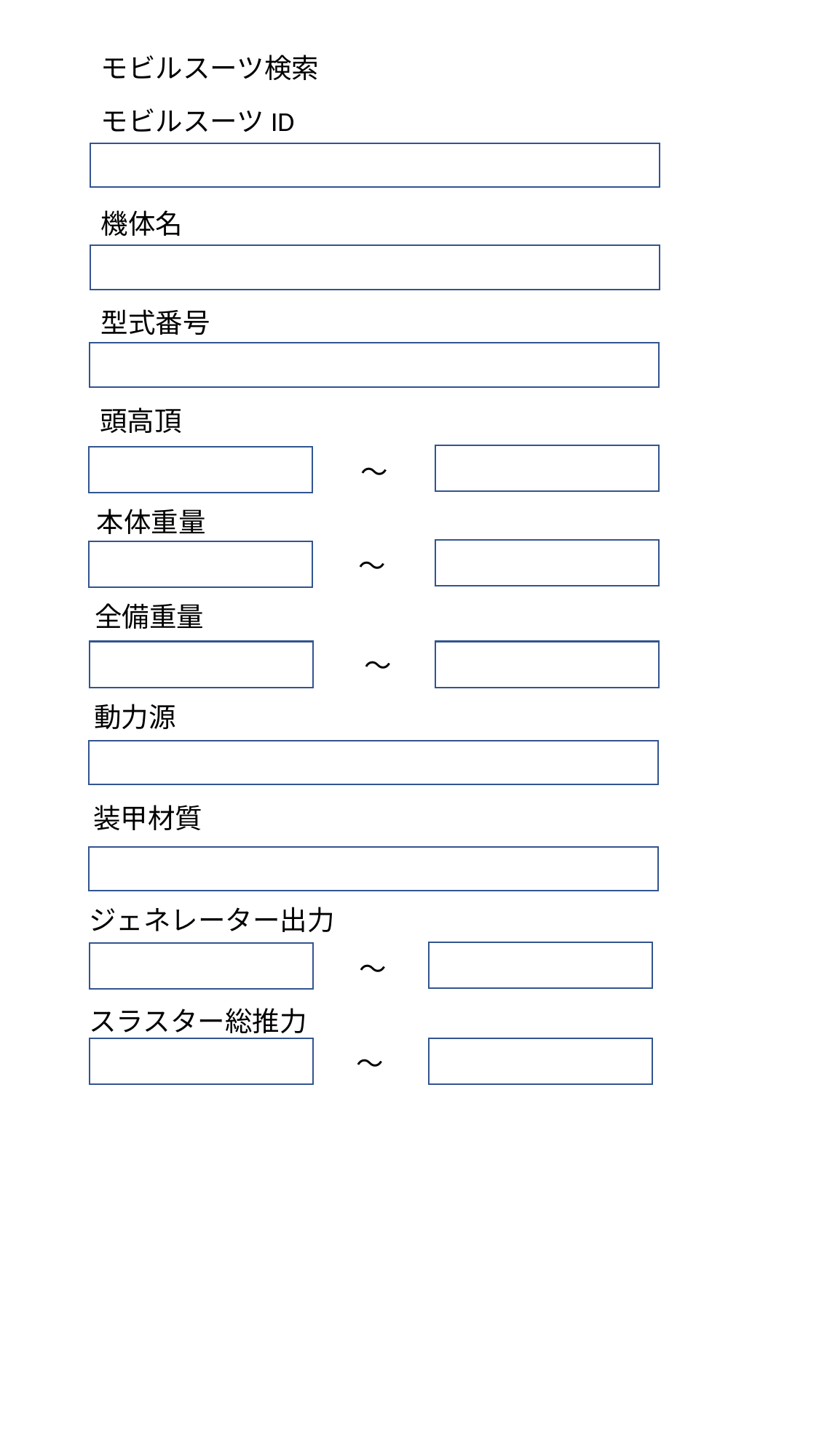

モビルスーツ検索
モビルスーツID

機体名

型式番号

頭高頂

～
本体重量

～
全備重量

～
動力源

装甲材質

ジェネレーター出力

～
スラスター総推力

～